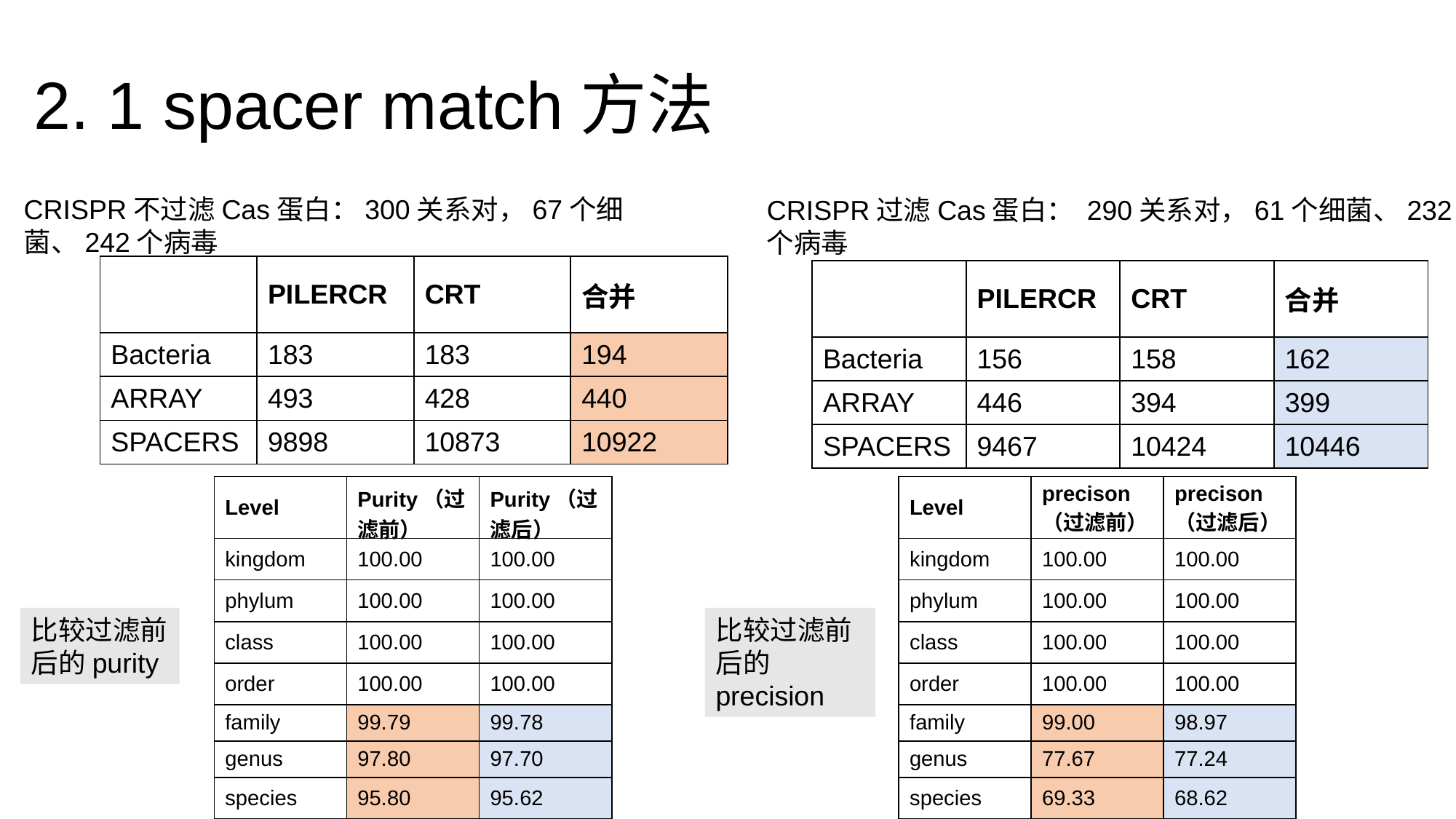

# 2. 1 spacer match方法​
CRISPR不过滤Cas蛋白：300关系对，67个细菌、242个病毒​
CRISPR过滤Cas蛋白： 290关系对，61个细菌、232个病毒​
​
​
|  | PILERCR | CRT | 合并 |
| --- | --- | --- | --- |
| Bacteria | 183 | 183 | 194 |
| ARRAY | 493 | 428 | 440 |
| SPACERS | 9898 | 10873 | 10922 |
|  | PILERCR | CRT | 合并 |
| --- | --- | --- | --- |
| Bacteria | 156 | 158 | 162 |
| ARRAY | 446 | 394 | 399 |
| SPACERS | 9467 | 10424 | 10446 |
| Level | Purity（过滤前） | Purity（过滤后） |
| --- | --- | --- |
| kingdom | 100.00 | 100.00 |
| phylum | 100.00 | 100.00 |
| class | 100.00 | 100.00 |
| order | 100.00 | 100.00 |
| family | 99.79 | 99.78 |
| genus | 97.80 | 97.70 |
| species | 95.80 | 95.62 |
| Level | precison（过滤前） | precison（过滤后） |
| --- | --- | --- |
| kingdom | 100.00 | 100.00 |
| phylum | 100.00 | 100.00 |
| class | 100.00 | 100.00 |
| order | 100.00 | 100.00 |
| family | 99.00 | 98.97 |
| genus | 77.67 | 77.24 |
| species | 69.33 | 68.62 |
​
​
​
​
比较过滤前后的purity
比较过滤前后的precision